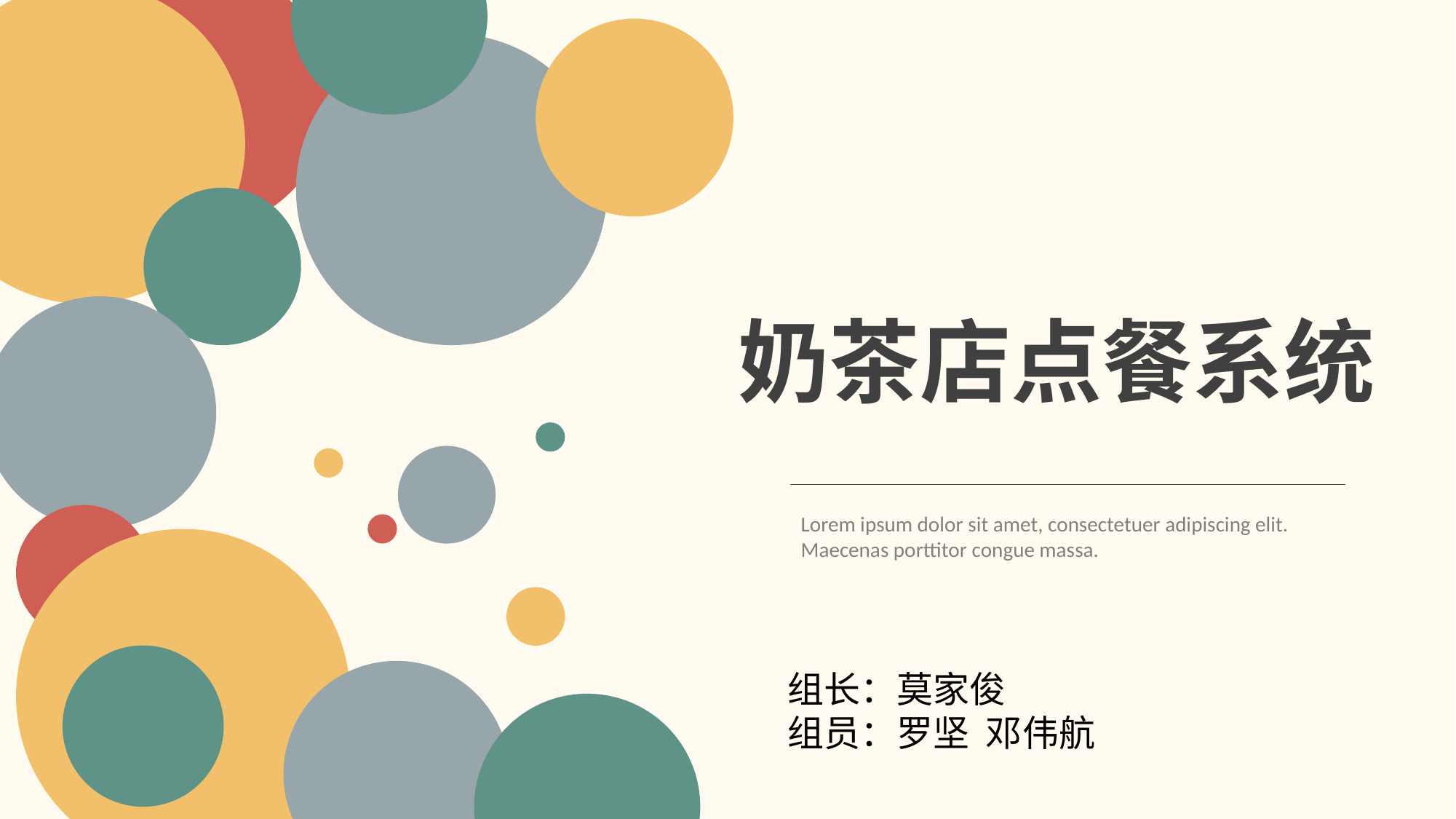

奶茶店点餐系统

Lorem ipsum dolor sit amet, consectetuer adipiscing elit. Maecenas porttitor congue massa.

组长：莫家俊
组员：罗坚  邓伟航